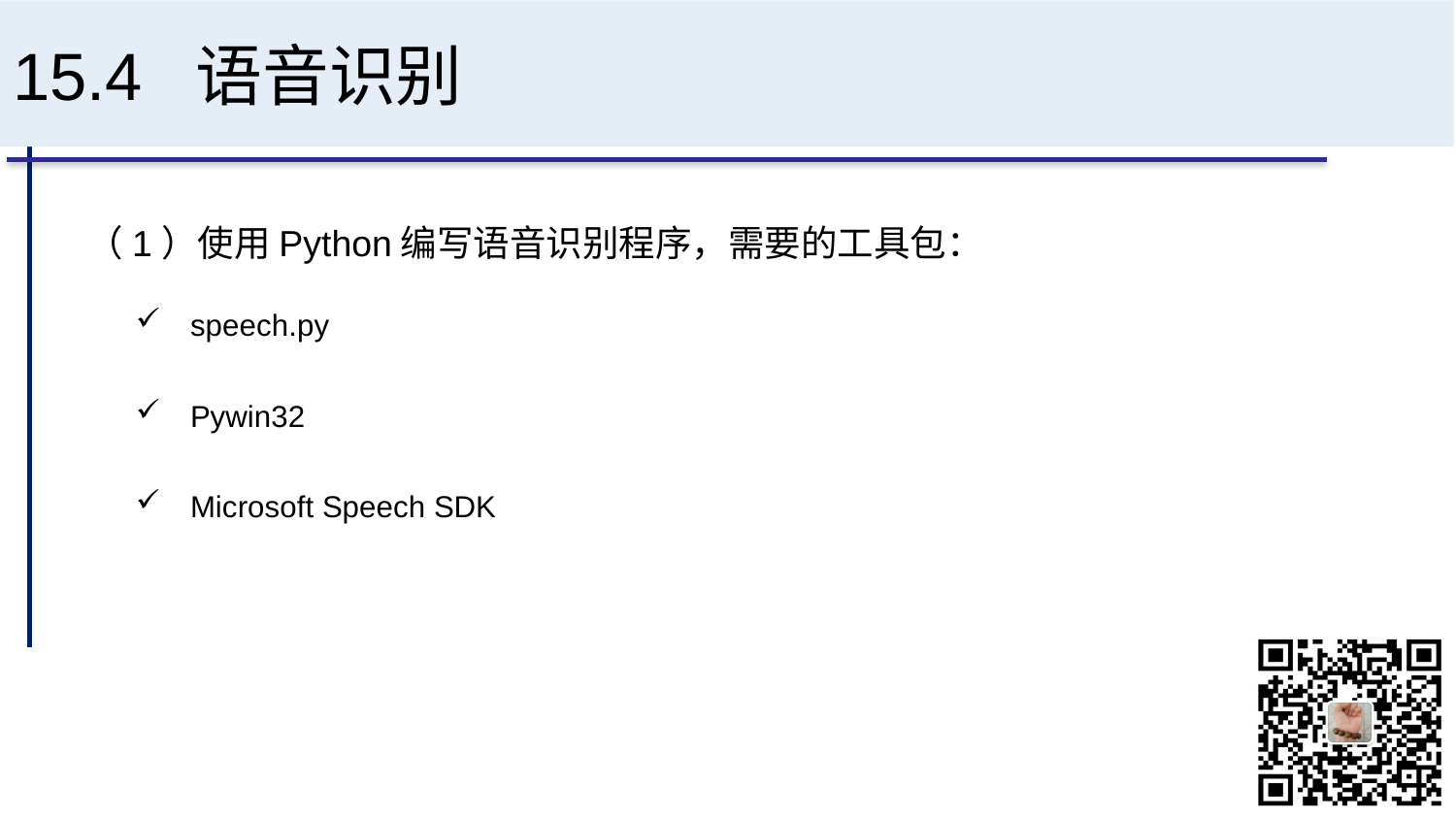

# 15.4  语音识别
（1）使用Python编写语音识别程序，需要的工具包：
speech.py
Pywin32
Microsoft Speech SDK